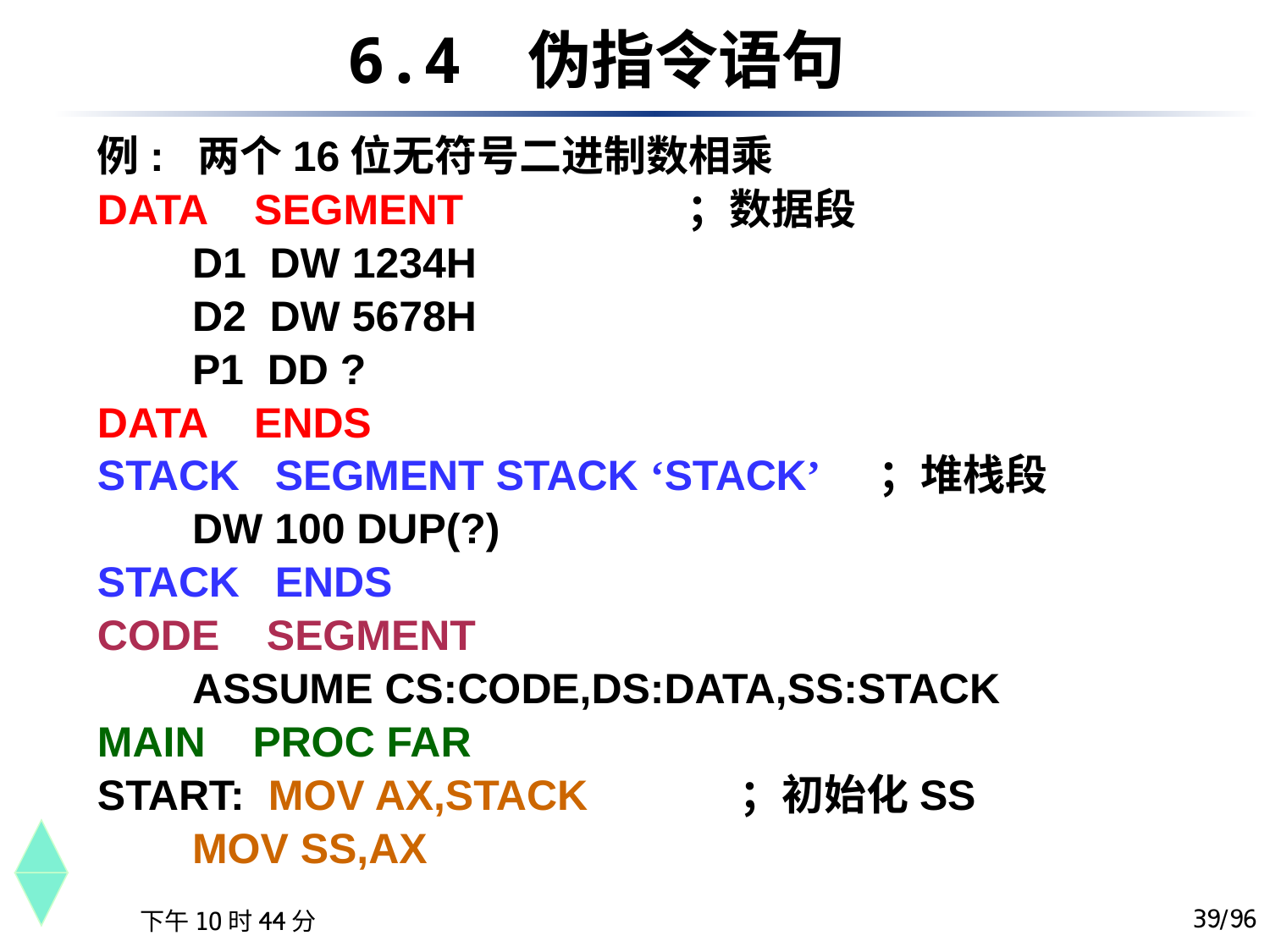

6.4	 伪指令语句
例:  两个16位无符号二进制数相乘
DATA    SEGMENT                  ；数据段
        D1  DW 1234H
        D2  DW 5678H
        P1  DD ?
DATA    ENDS
STACK   SEGMENT STACK ‘STACK’    ；堆栈段
        DW 100 DUP(?)
STACK   ENDS
CODE    SEGMENT
        ASSUME CS:CODE,DS:DATA,SS:STACK
MAIN    PROC FAR
START:  MOV AX,STACK            ；初始化SS
        MOV SS,AX
39/96
下午10时44分